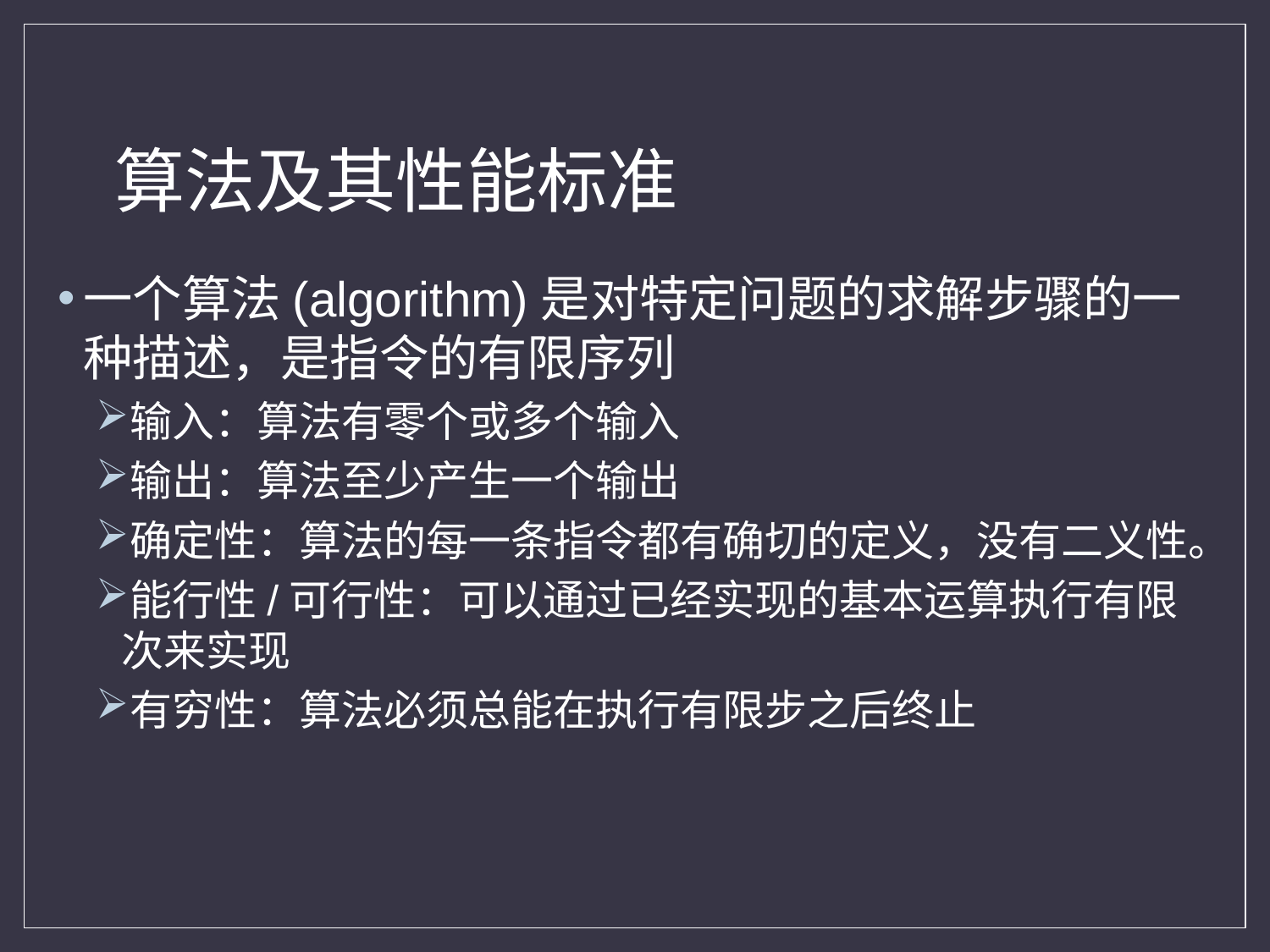

# 算法及其性能标准
一个算法(algorithm)是对特定问题的求解步骤的一种描述，是指令的有限序列
输入：算法有零个或多个输入
输出：算法至少产生一个输出
确定性：算法的每一条指令都有确切的定义，没有二义性。
能行性/可行性：可以通过已经实现的基本运算执行有限次来实现
有穷性：算法必须总能在执行有限步之后终止